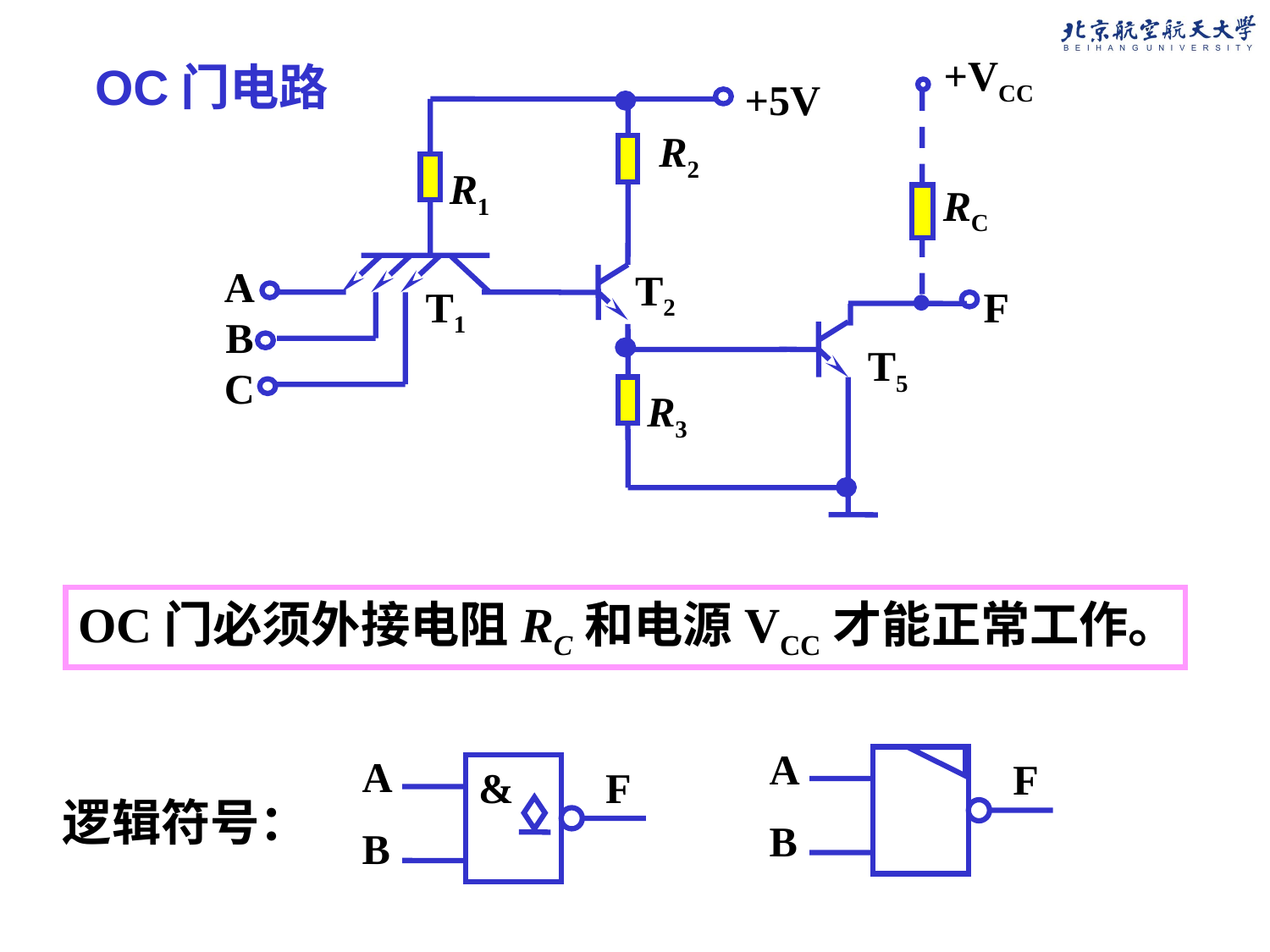

+VCC

RC

# OC门电路
+5V

R2

R1

A
B
C

T2

T1

R3

F

T5

OC门必须外接电阻RC和电源VCC才能正常工作。
A
B

F

A
B

&
F

逻辑符号：
5